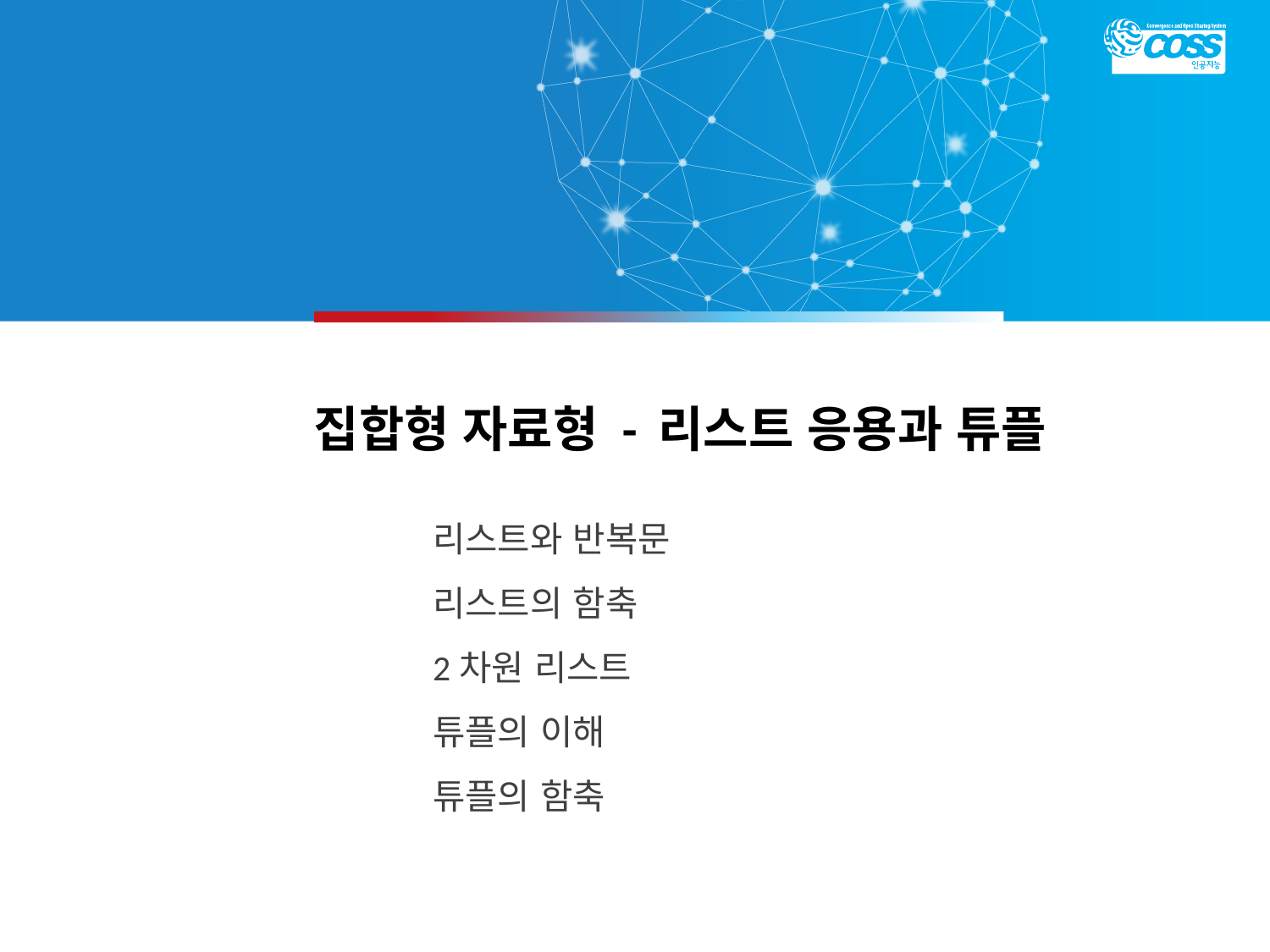

# 집합형 자료형 - 리스트 응용과 튜플
리스트와 반복문
리스트의 함축
2차원 리스트
튜플의 이해
튜플의 함축